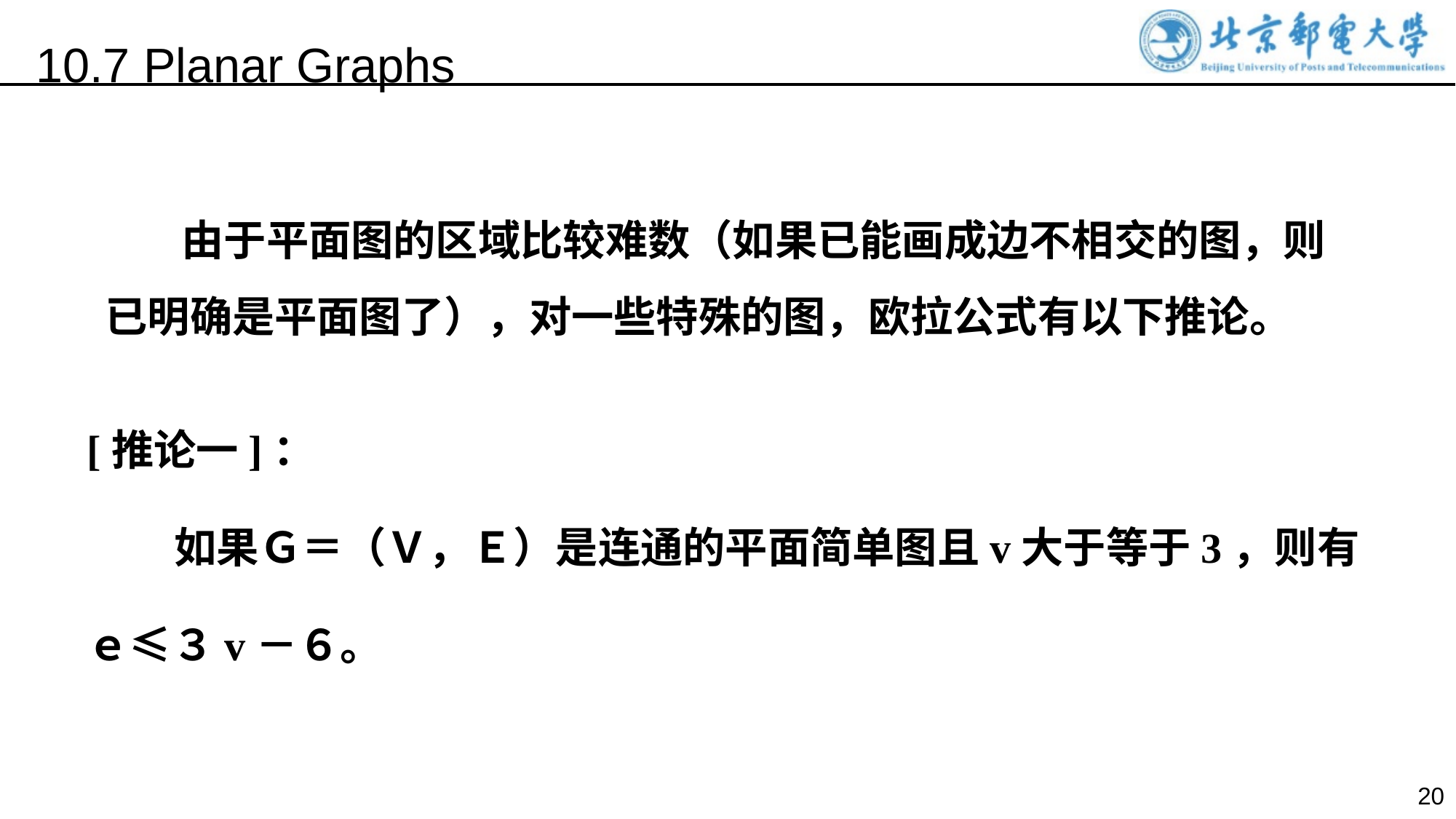

10.7 Planar Graphs
       由于平面图的区域比较难数（如果已能画成边不相交的图，则已明确是平面图了），对一些特殊的图，欧拉公式有以下推论。
[推论一]：
        如果Ｇ＝（Ｖ，Ｅ）是连通的平面简单图且v大于等于3，则有
ｅ≤３v－６。